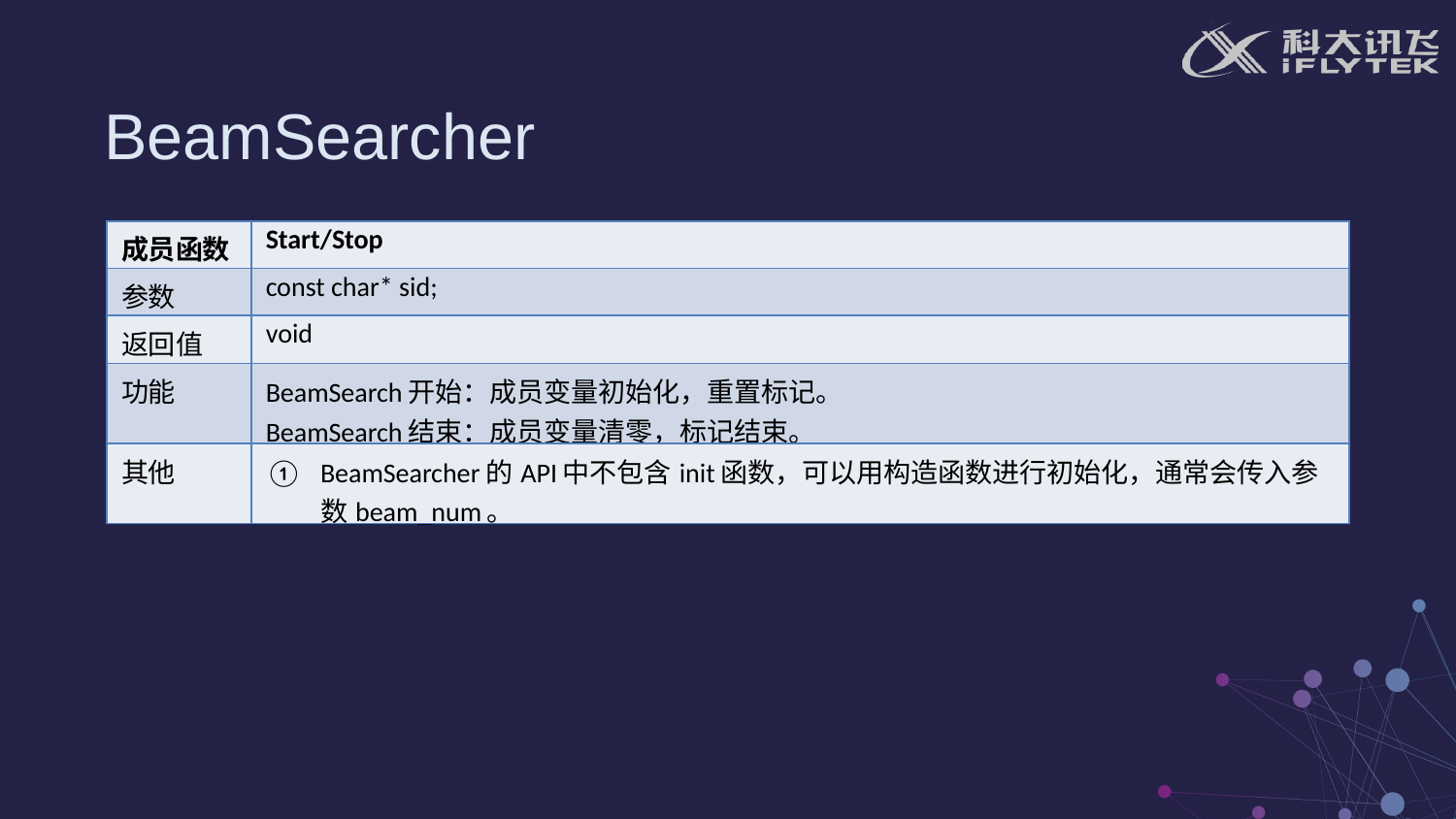

BeamSearcher
| 成员函数 | Start/Stop |
| --- | --- |
| 参数 | const char\* sid; |
| 返回值 | void |
| 功能 | BeamSearch开始：成员变量初始化，重置标记。 BeamSearch结束：成员变量清零，标记结束。 |
| 其他 | BeamSearcher的API中不包含init函数，可以用构造函数进行初始化，通常会传入参数beam\_num。 |